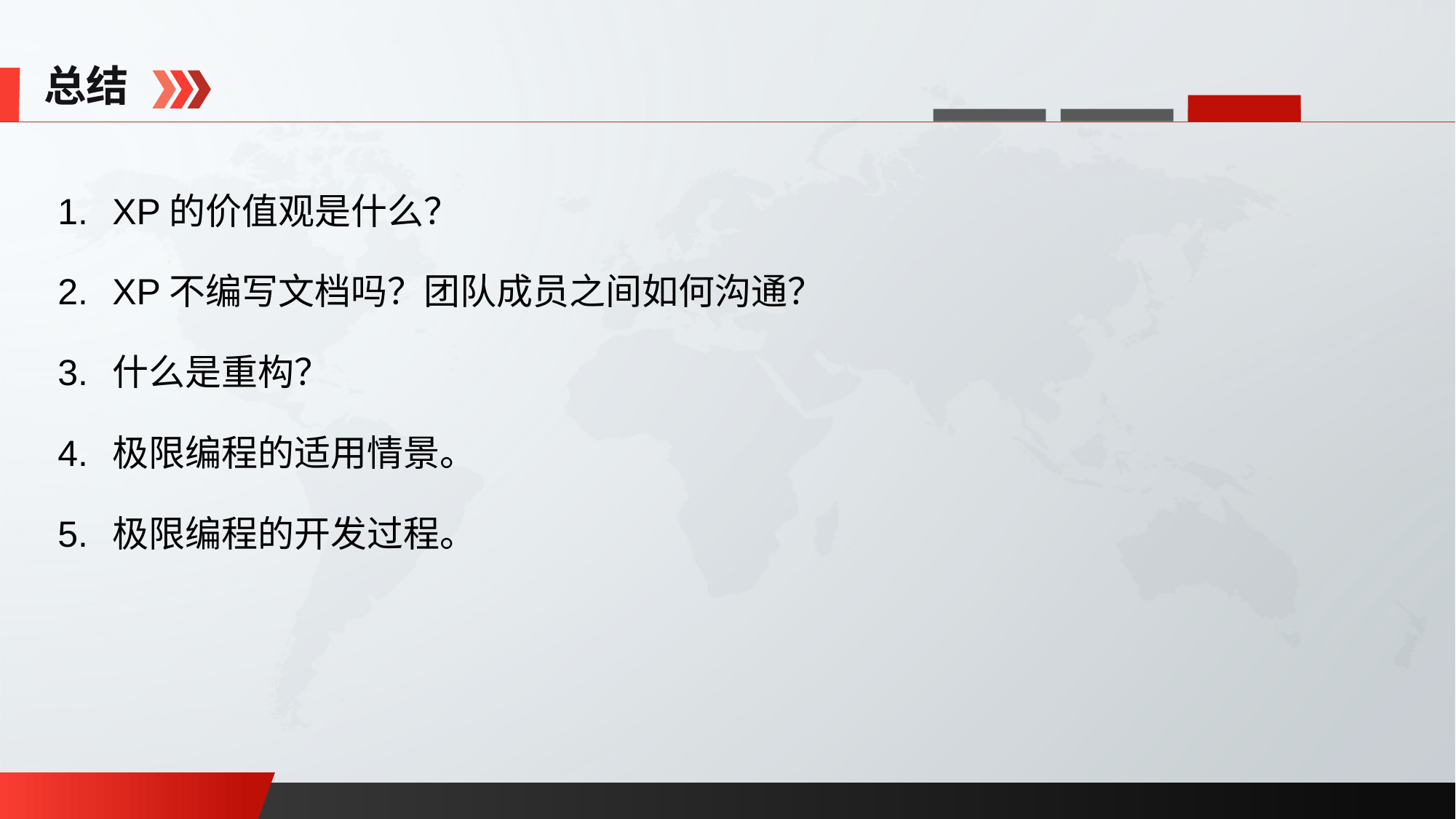

总结

XP的价值观是什么？
XP不编写文档吗？团队成员之间如何沟通？
什么是重构？
极限编程的适用情景。
极限编程的开发过程。